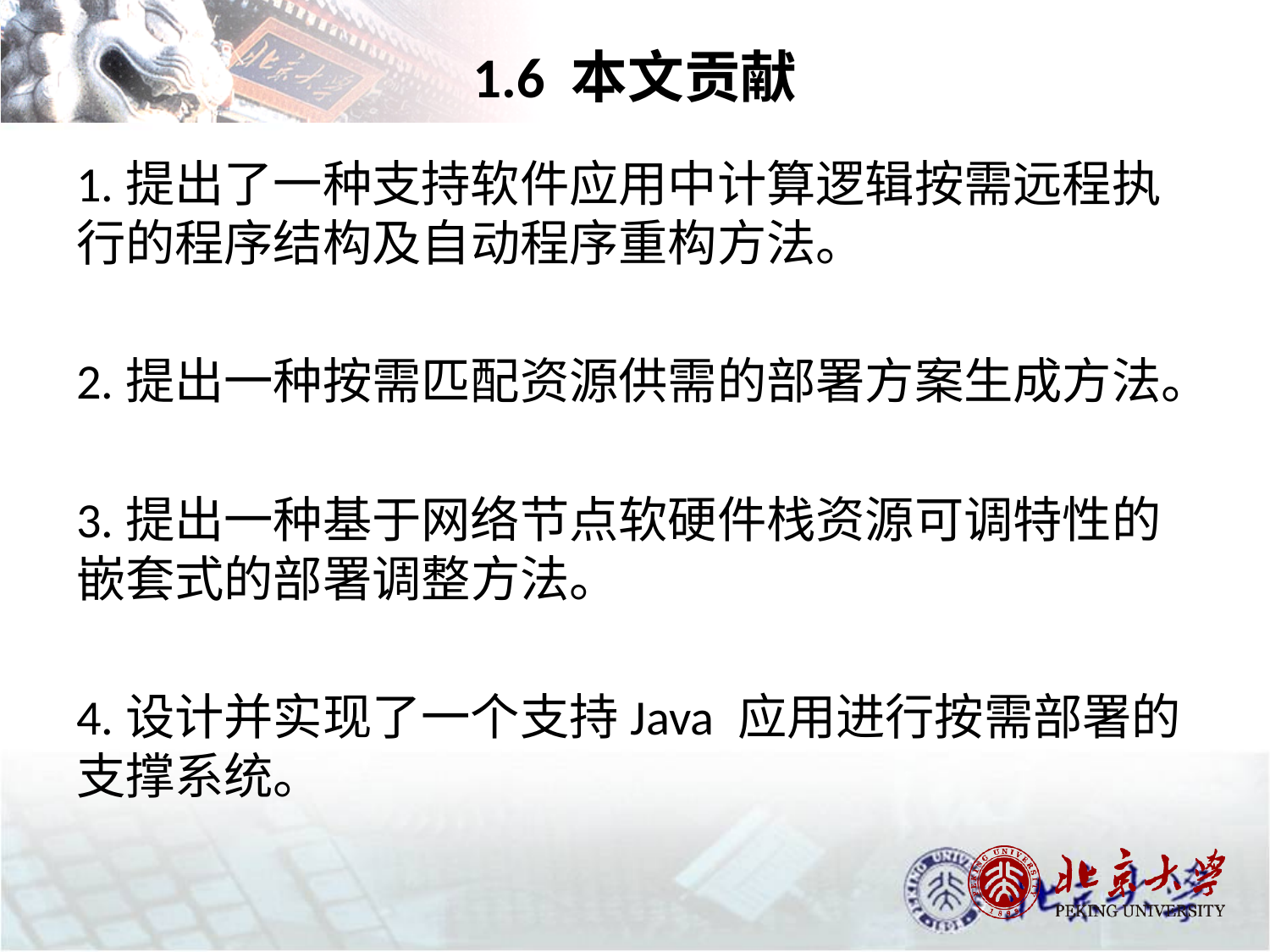

# 1.6 本文贡献
1.提出了一种支持软件应用中计算逻辑按需远程执行的程序结构及自动程序重构方法。

2.提出一种按需匹配资源供需的部署方案生成方法。

3.提出一种基于网络节点软硬件栈资源可调特性的嵌套式的部署调整方法。

4.设计并实现了一个支持Java 应用进行按需部署的支撑系统。